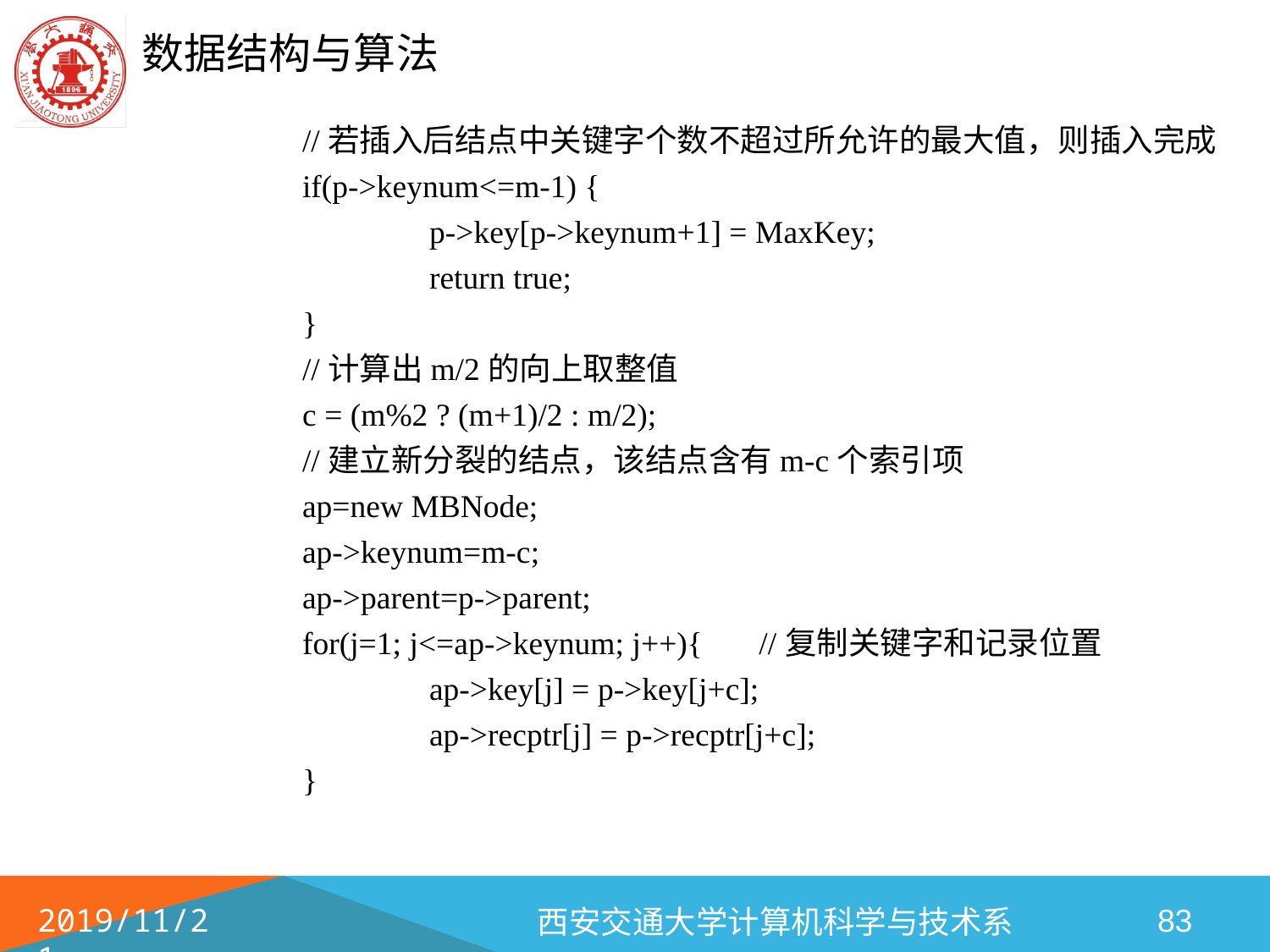

//若插入后结点中关键字个数不超过所允许的最大值，则插入完成
		if(p->keynum<=m-1) {
			p->key[p->keynum+1] = MaxKey;
			return true;
 		}
		//计算出m/2的向上取整值
		c = (m%2 ? (m+1)/2 : m/2);
		//建立新分裂的结点，该结点含有m-c个索引项
		ap=new MBNode;
		ap->keynum=m-c;
		ap->parent=p->parent;
		for(j=1; j<=ap->keynum; j++){       //复制关键字和记录位置
			ap->key[j] = p->key[j+c];
			ap->recptr[j] = p->recptr[j+c];
 		}